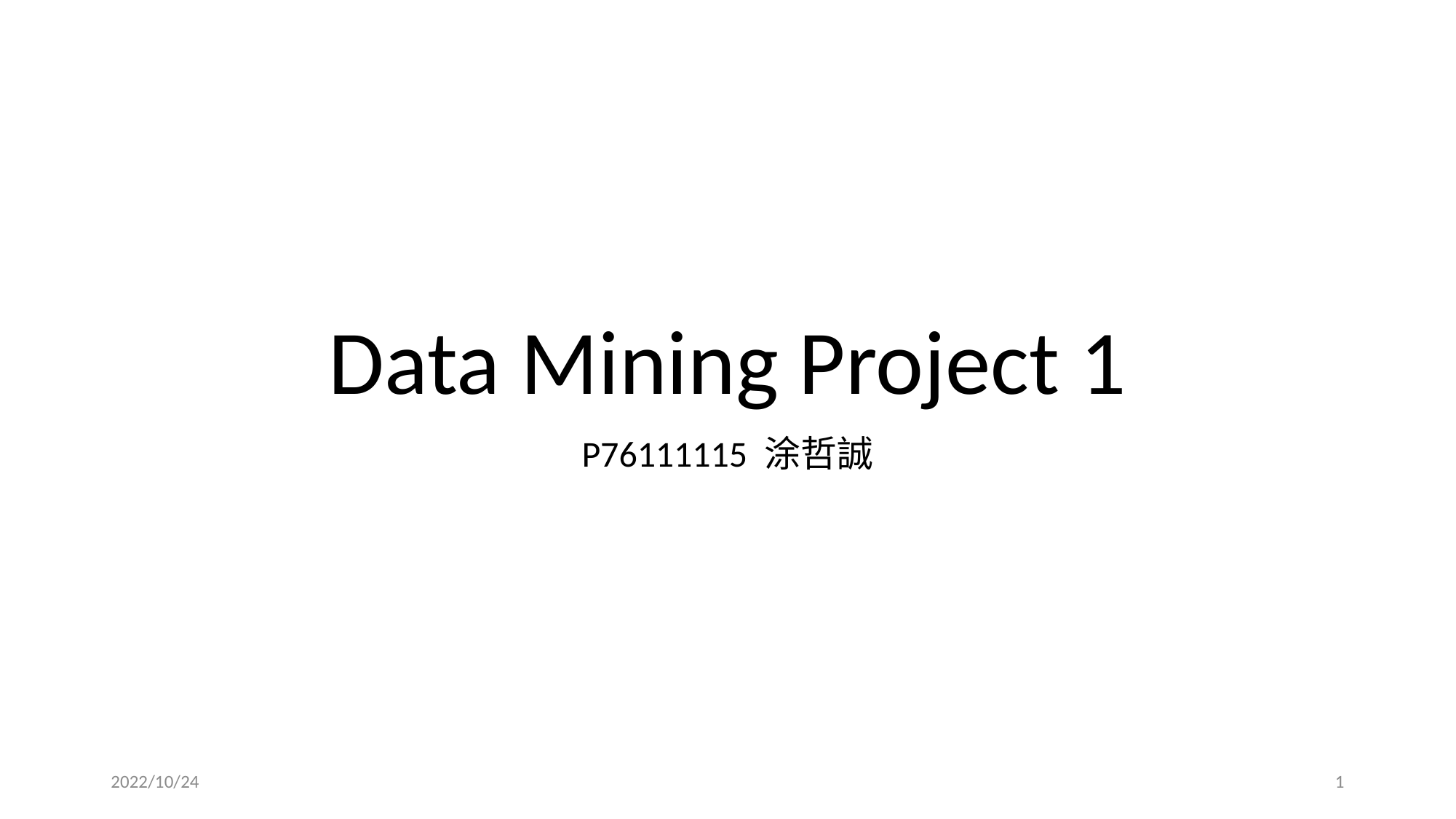

# Data Mining Project 1
P76111115 涂哲誠
2022/10/24
1